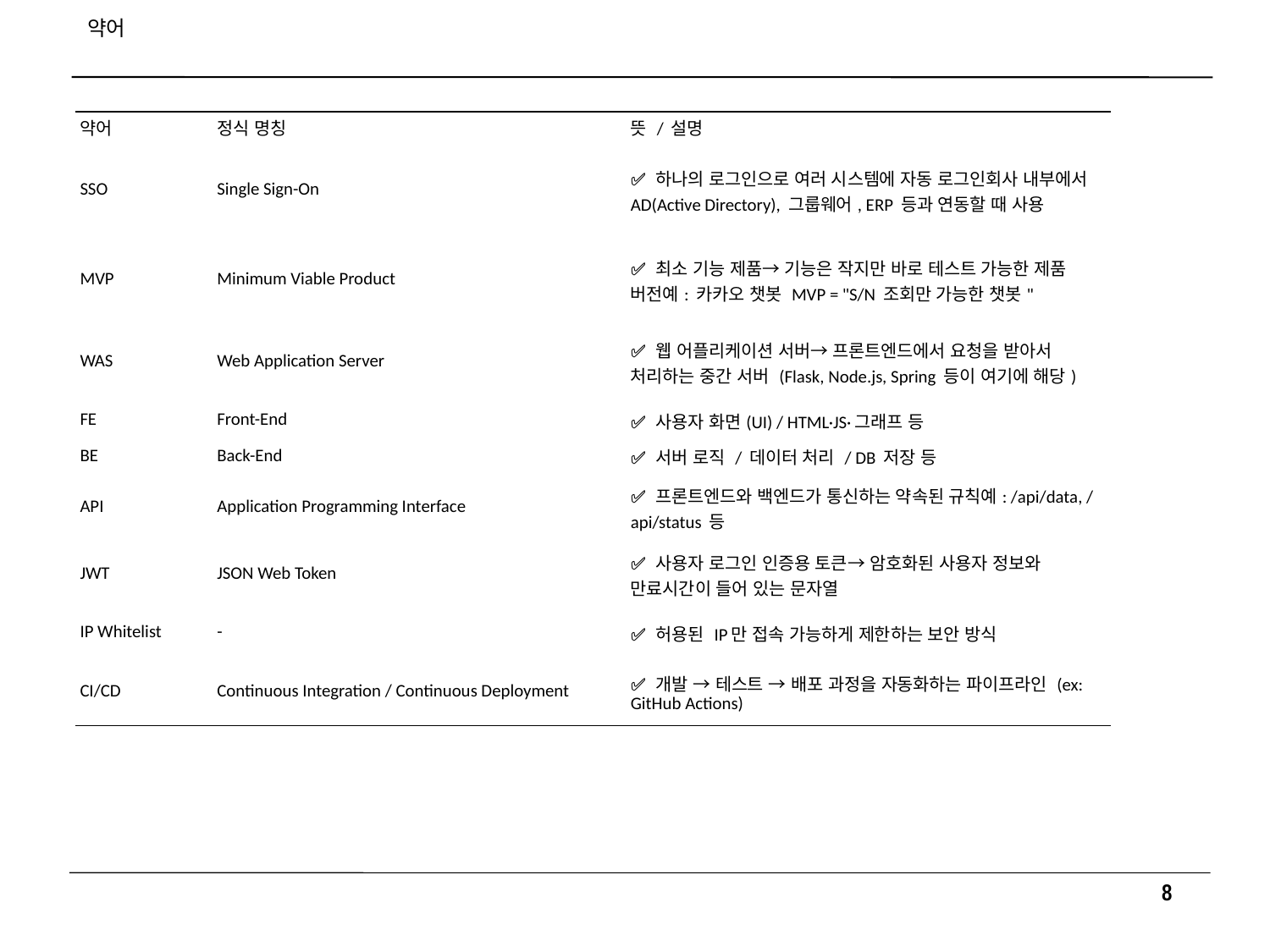

# 약어
| 약어 | 정식 명칭 | 뜻 / 설명 |
| --- | --- | --- |
| SSO | Single Sign-On | ✅ 하나의 로그인으로 여러 시스템에 자동 로그인회사 내부에서 AD(Active Directory), 그룹웨어, ERP 등과 연동할 때 사용 |
| MVP | Minimum Viable Product | ✅ 최소 기능 제품→ 기능은 작지만 바로 테스트 가능한 제품 버전예: 카카오 챗봇 MVP = "S/N 조회만 가능한 챗봇" |
| WAS | Web Application Server | ✅ 웹 어플리케이션 서버→ 프론트엔드에서 요청을 받아서 처리하는 중간 서버 (Flask, Node.js, Spring 등이 여기에 해당) |
| FE | Front-End | ✅ 사용자 화면(UI) / HTML·JS·그래프 등 |
| BE | Back-End | ✅ 서버 로직 / 데이터 처리 / DB 저장 등 |
| API | Application Programming Interface | ✅ 프론트엔드와 백엔드가 통신하는 약속된 규칙예: /api/data, /api/status 등 |
| JWT | JSON Web Token | ✅ 사용자 로그인 인증용 토큰→ 암호화된 사용자 정보와 만료시간이 들어 있는 문자열 |
| IP Whitelist | - | ✅ 허용된 IP만 접속 가능하게 제한하는 보안 방식 |
| CI/CD | Continuous Integration / Continuous Deployment | ✅ 개발 → 테스트 → 배포 과정을 자동화하는 파이프라인 (ex: GitHub Actions) |